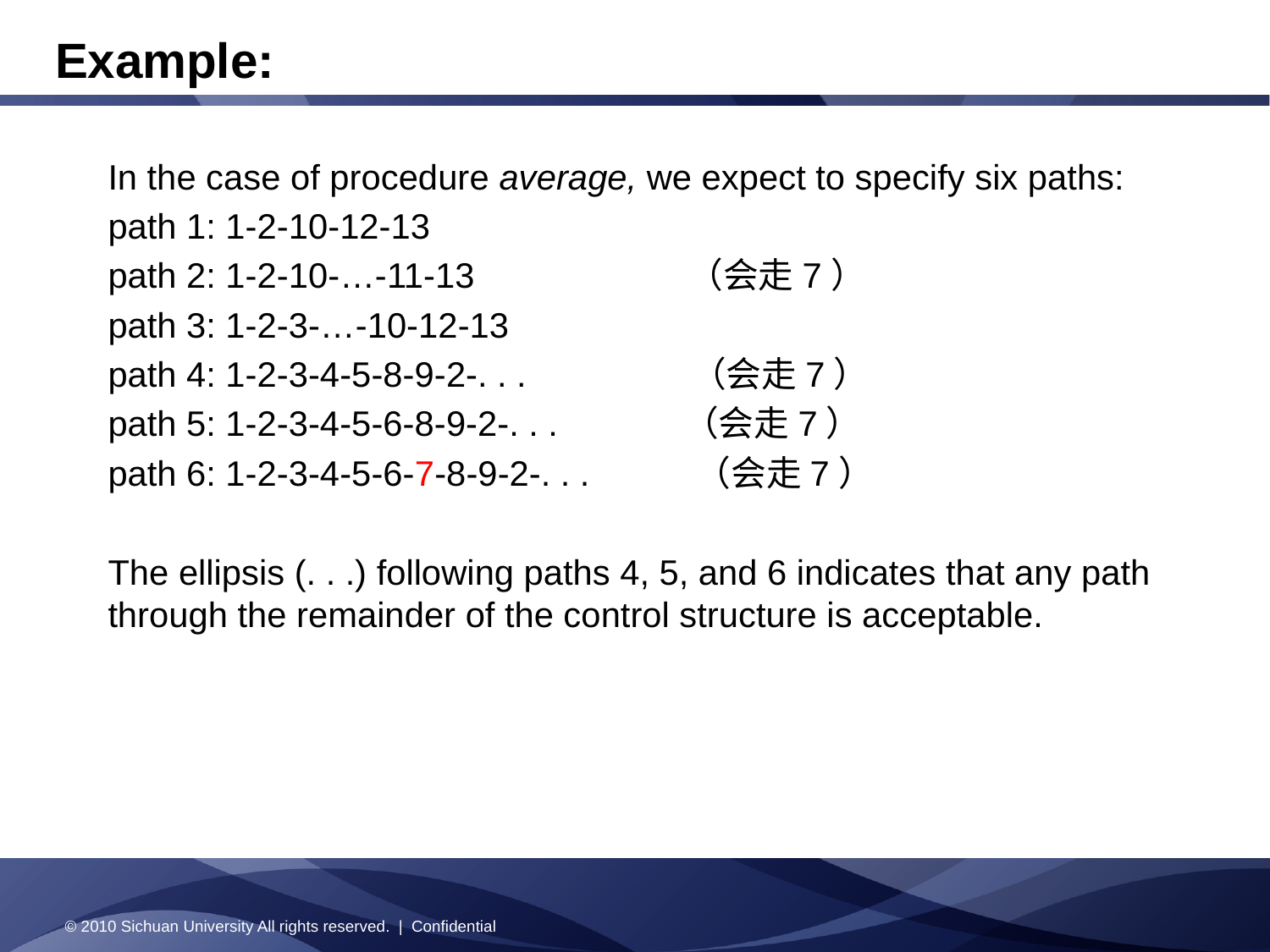

# Example:
In the case of procedure average, we expect to specify six paths:
path 1: 1-2-10-12-13
path 2: 1-2-10-…-11-13                     （会走7）
path 3: 1-2-3-…-10-12-13
path 4: 1-2-3-4-5-8-9-2-. . .                （会走7）
path 5: 1-2-3-4-5-6-8-9-2-. . .            （会走7）
path 6: 1-2-3-4-5-6-7-8-9-2-. . .          （会走7）

The ellipsis (. . .) following paths 4, 5, and 6 indicates that any path through the remainder of the control structure is acceptable.

© 2010 Sichuan University All rights reserved.  |  Confidential
93